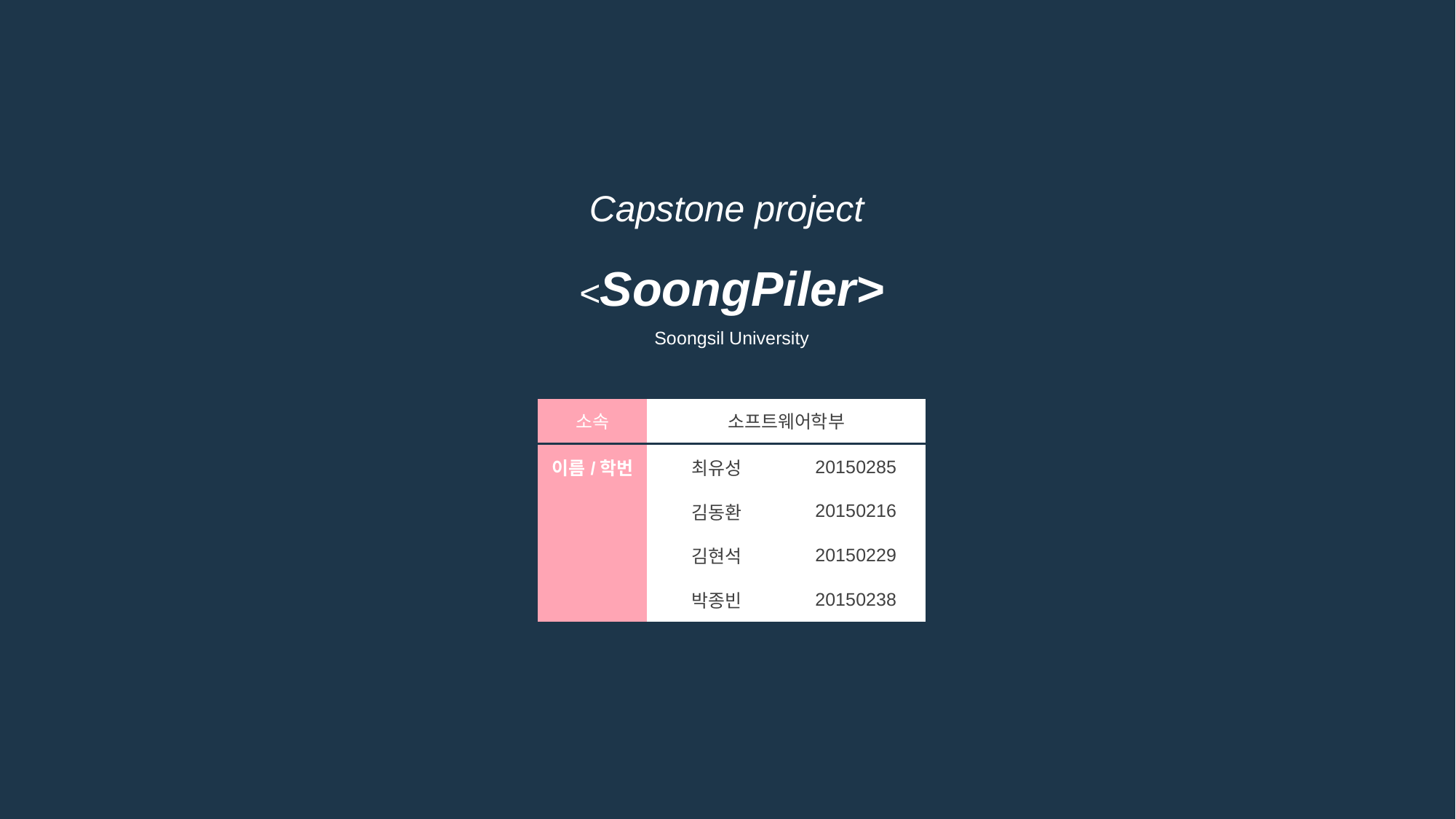

Capstone project
<SoongPiler>
Soongsil University
| 소속 | 소프트웨어학부 |  |
| --- | --- | --- |
|  |  |  |
| 이름/학번 | 최유성 | 20150285 |
|  | 김동환 | 20150216 |
|  | 김현석 | 20150229 |
|  | 박종빈 | 20150238 |